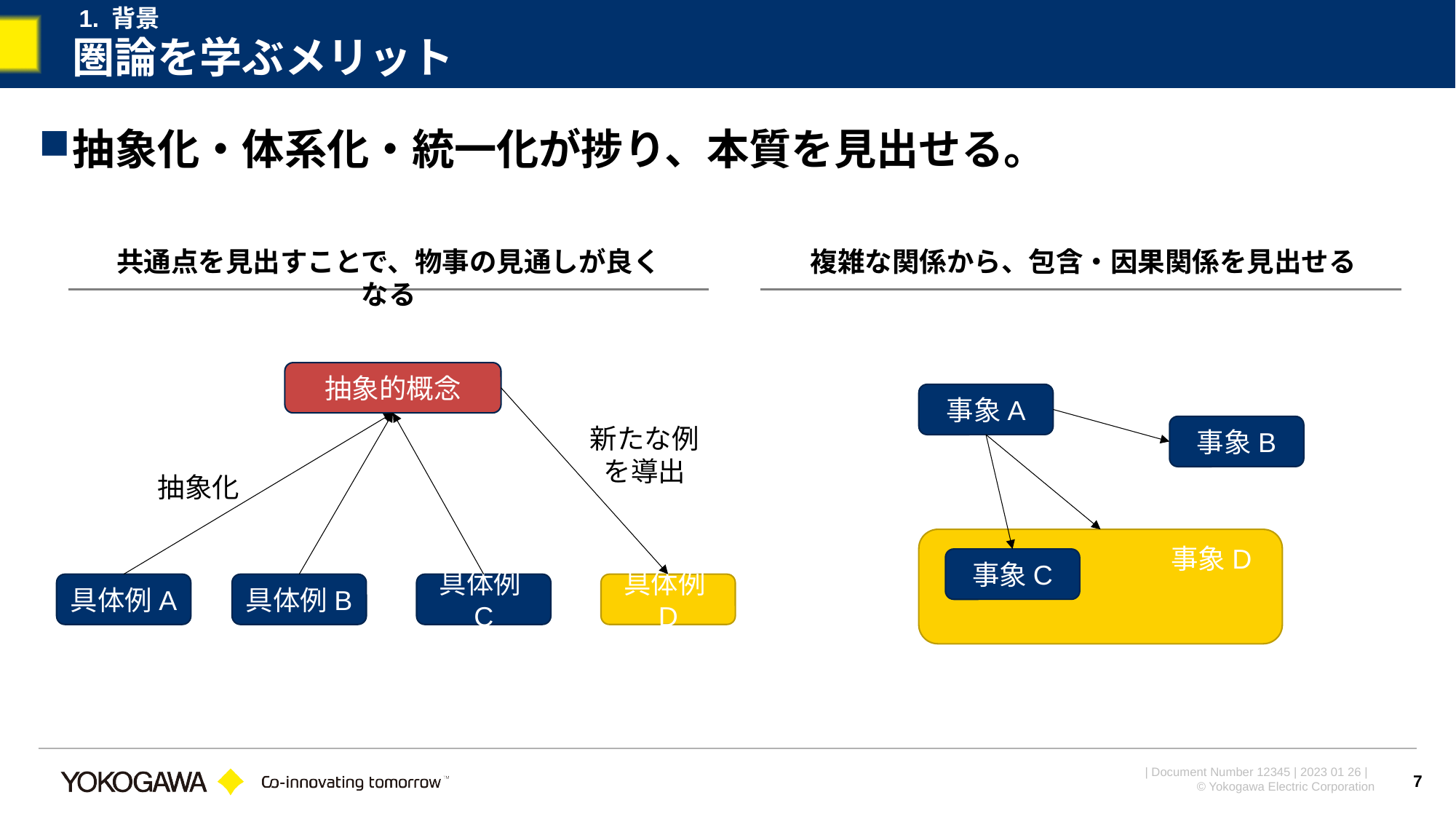

1. 背景
# 圏論を学ぶメリット
抽象化・体系化・統一化が捗り、本質を見出せる。
共通点を見出すことで、物事の見通しが良くなる
複雑な関係から、包含・因果関係を見出せる
抽象的概念
事象A
新たな例を導出
事象B
抽象化

事象D
事象C
具体例A
具体例B
具体例C
具体例D
7